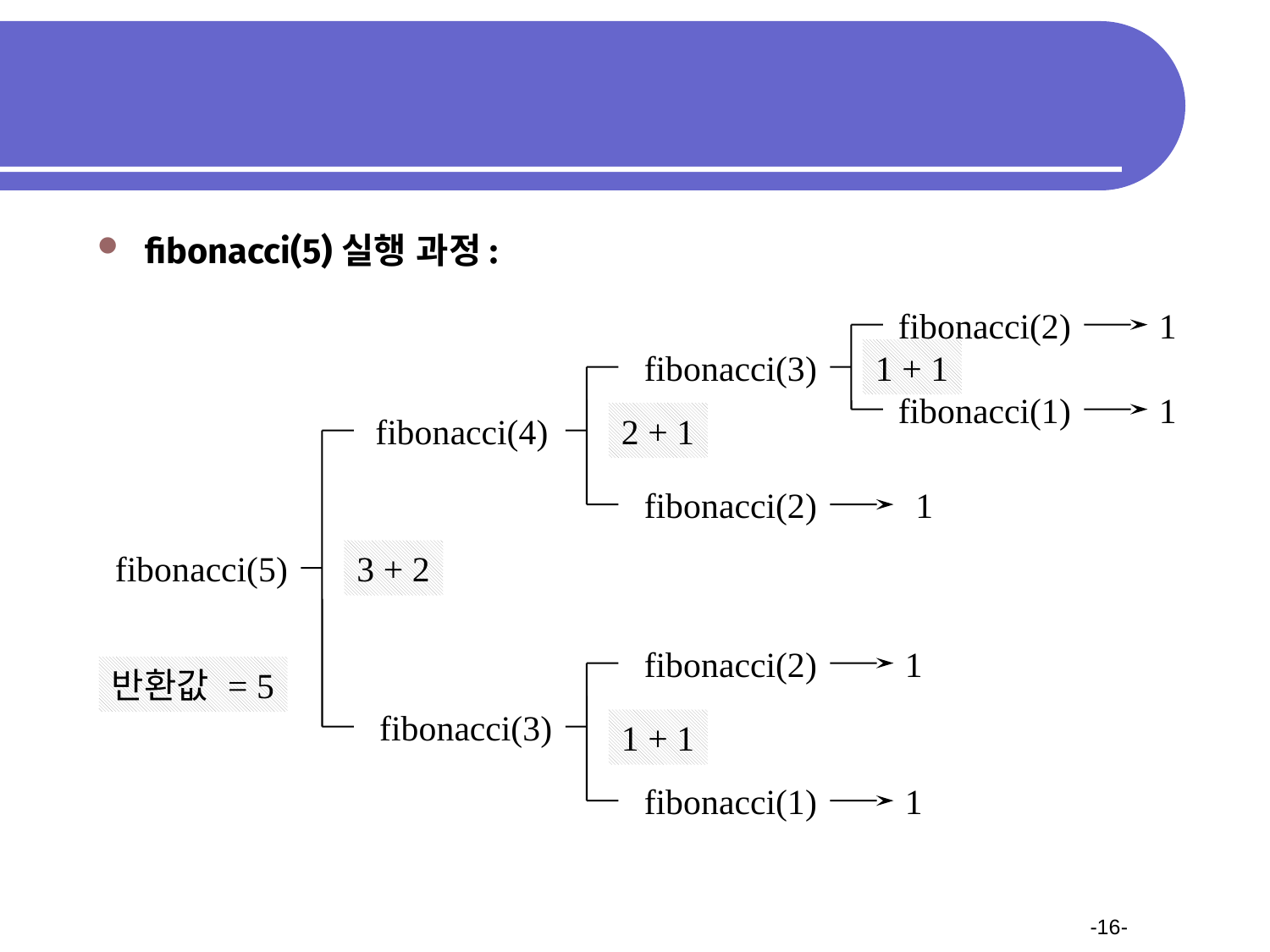

#
fibonacci(5)실행 과정:

fibonacci(2)
1

fibonacci(3)
1 + 1

fibonacci(1)
1
fibonacci(4)
2 + 1

fibonacci(2)
1

fibonacci(5)
3 + 2

fibonacci(2)
1
반환값 = 5

fibonacci(3)
1 + 1

fibonacci(1)
1